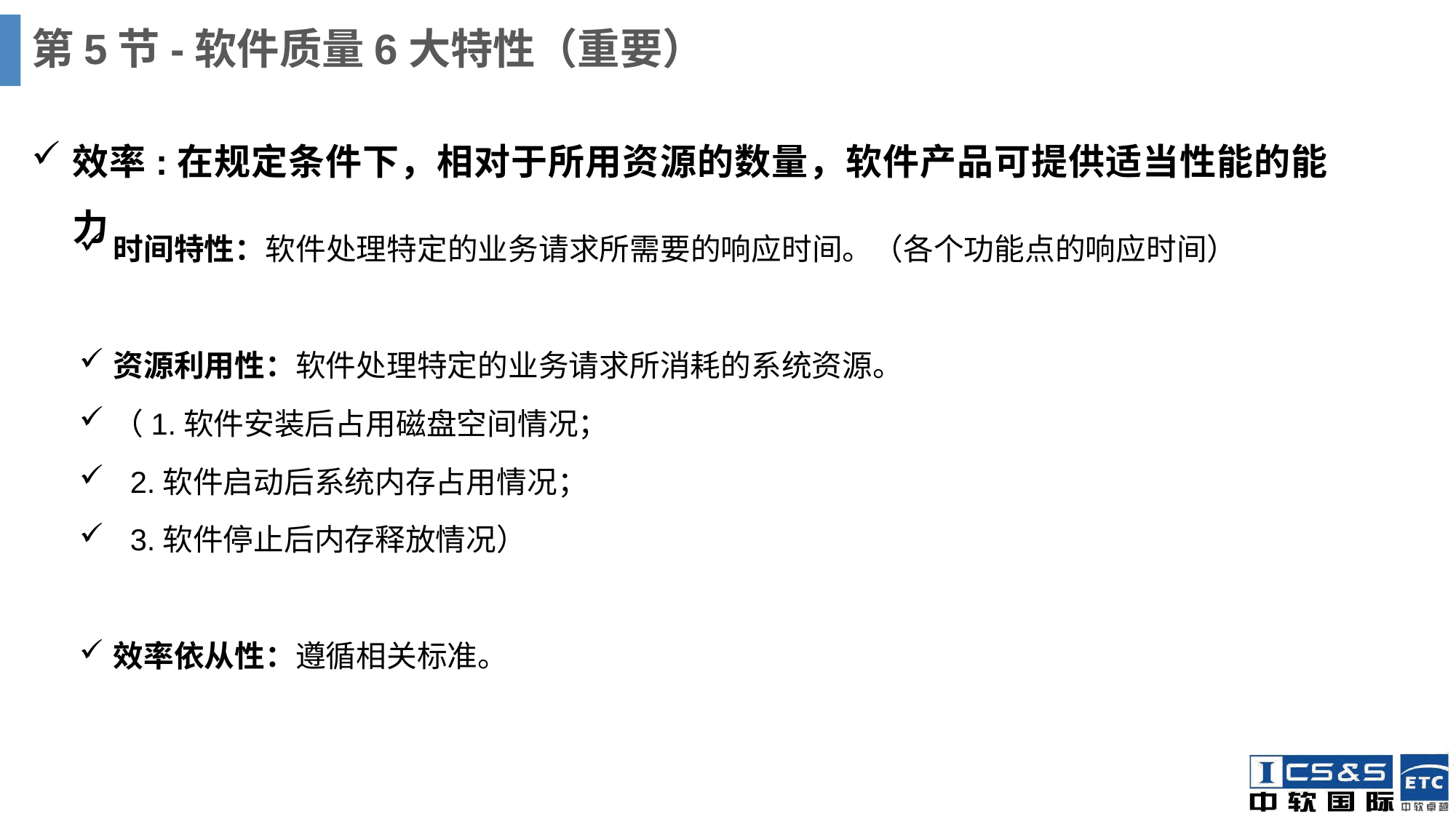

# 第5节-软件质量6大特性（重要）
效率:在规定条件下，相对于所用资源的数量，软件产品可提供适当性能的能力
时间特性：软件处理特定的业务请求所需要的响应时间。（各个功能点的响应时间）

资源利用性：软件处理特定的业务请求所消耗的系统资源。
（1.软件安装后占用磁盘空间情况；
  2.软件启动后系统内存占用情况；
  3.软件停止后内存释放情况）

效率依从性：遵循相关标准。